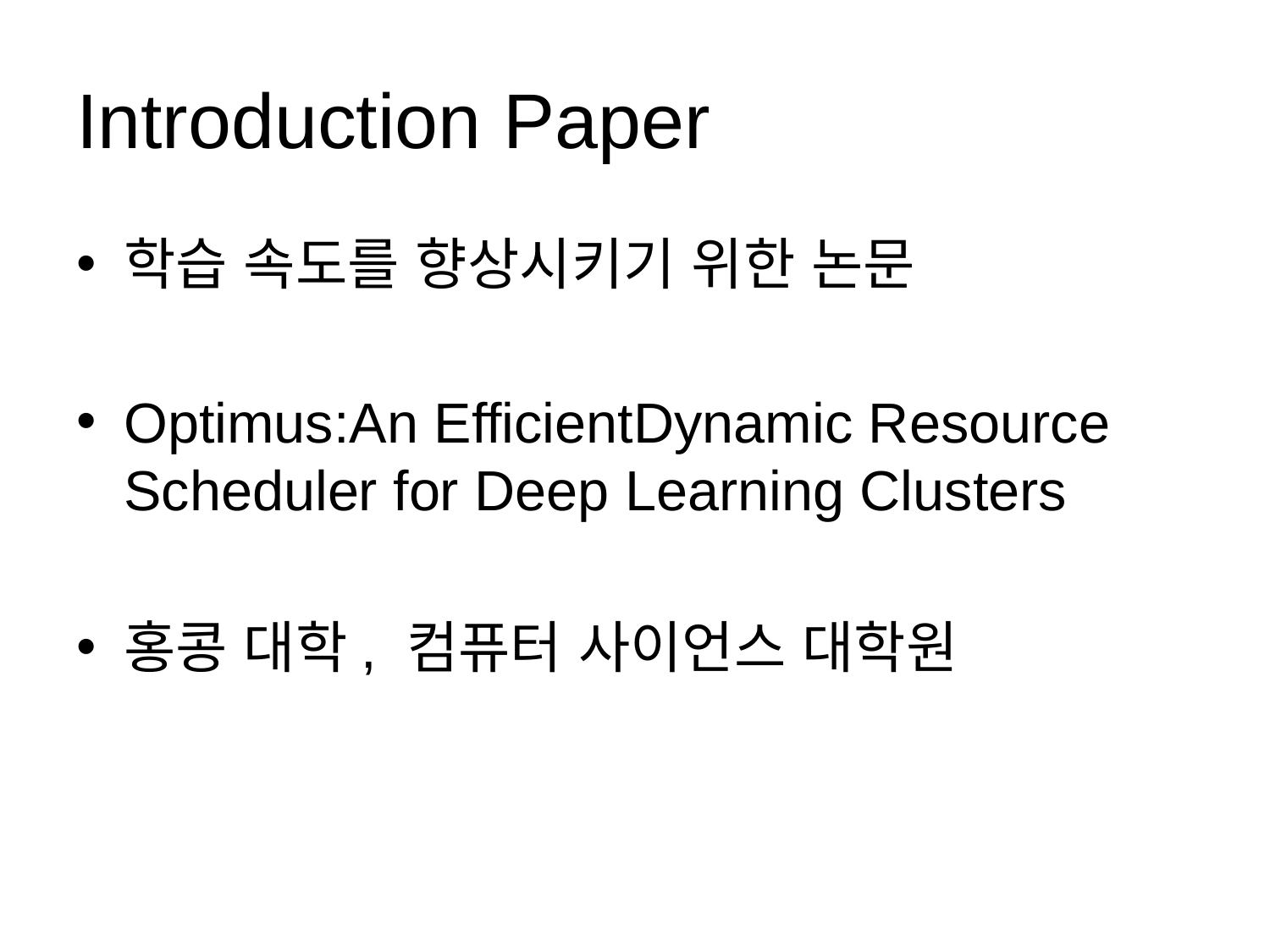

# Introduction Paper
학습 속도를 향상시키기 위한 논문

Optimus:An EfficientDynamic Resource Scheduler for Deep Learning Clusters

홍콩 대학, 컴퓨터 사이언스 대학원